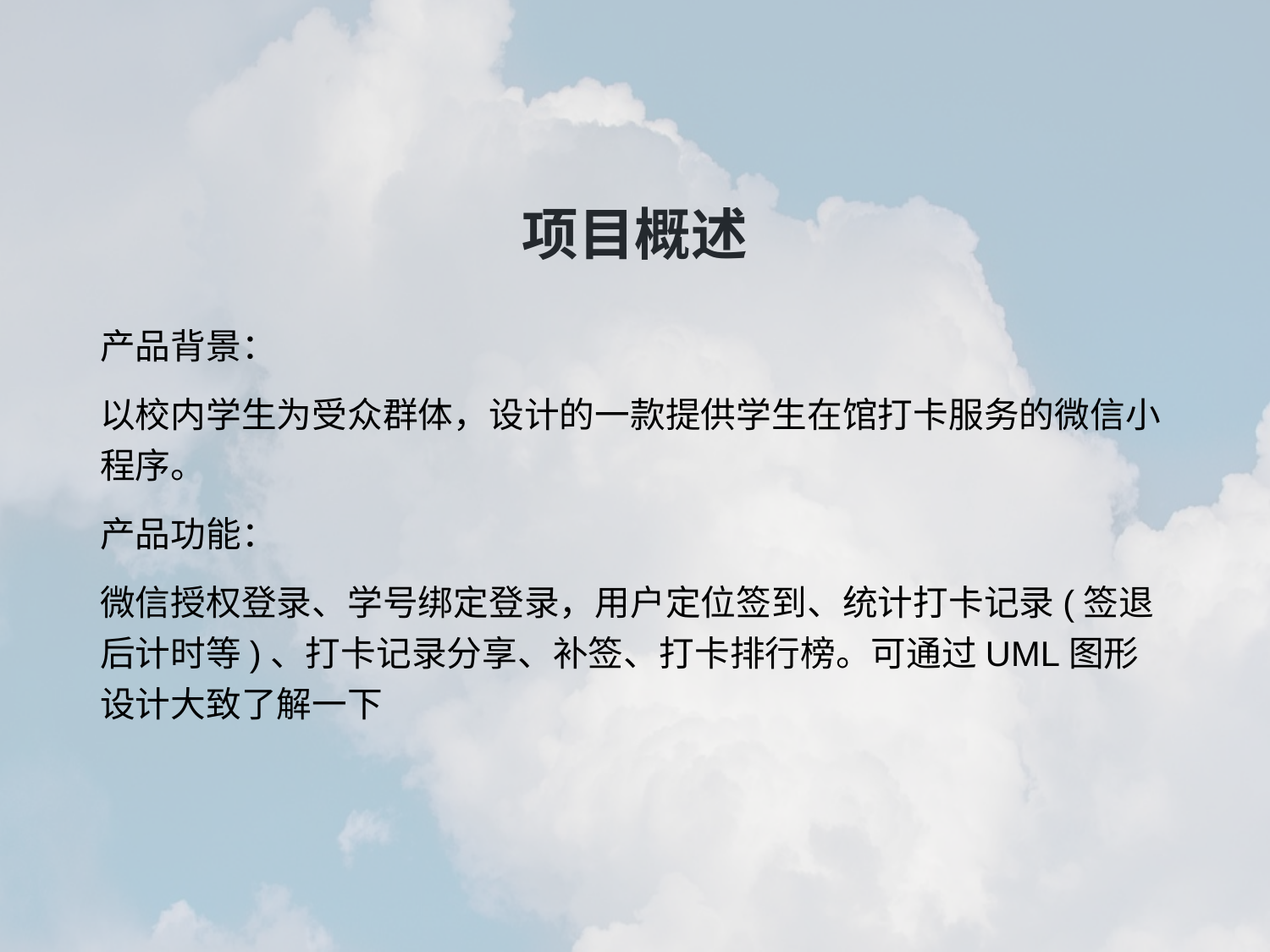

# 项目概述
产品背景：
以校内学生为受众群体，设计的一款提供学生在馆打卡服务的微信小程序。
产品功能：
微信授权登录、学号绑定登录，用户定位签到、统计打卡记录(签退后计时等)、打卡记录分享、补签、打卡排行榜。可通过UML图形设计大致了解一下